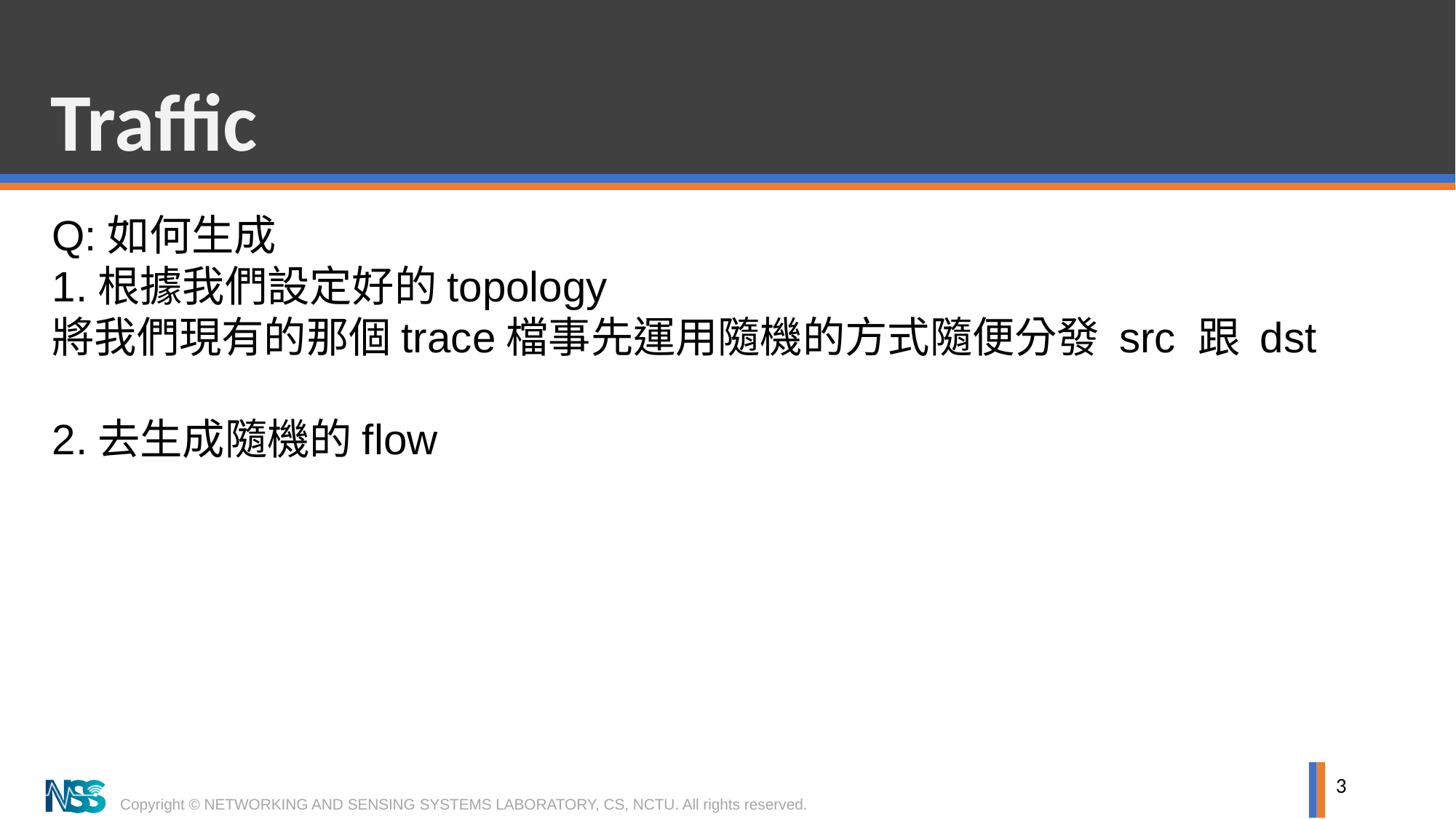

# Traffic
Q:如何生成
1.根據我們設定好的topology
將我們現有的那個trace檔事先運用隨機的方式隨便分發 src 跟 dst
2.去生成隨機的flow
3